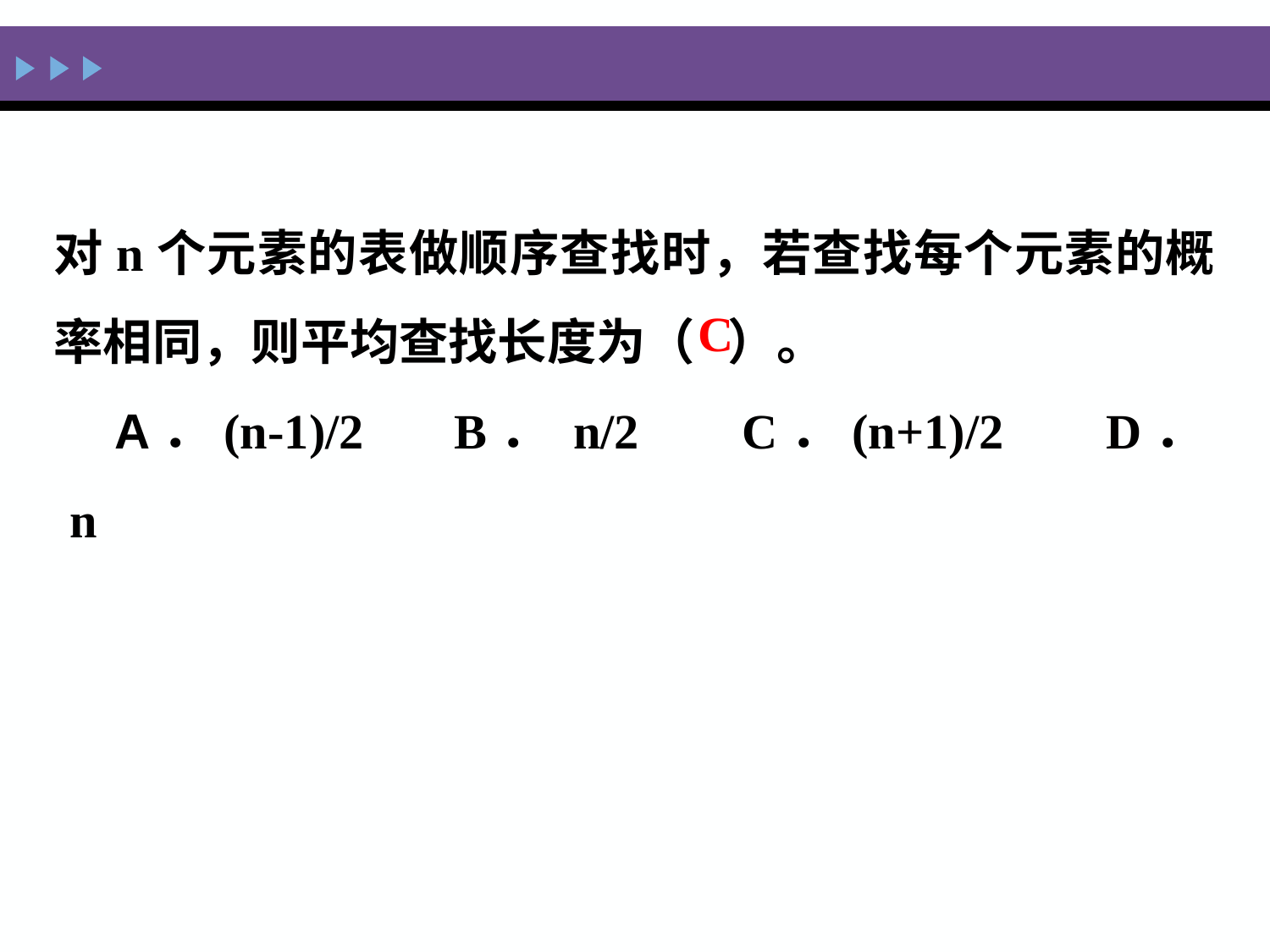

#
对n个元素的表做顺序查找时，若查找每个元素的概率相同，则平均查找长度为（   ）。
A．(n-1)/2       B． n/2        C．(n+1)/2        D．n
C